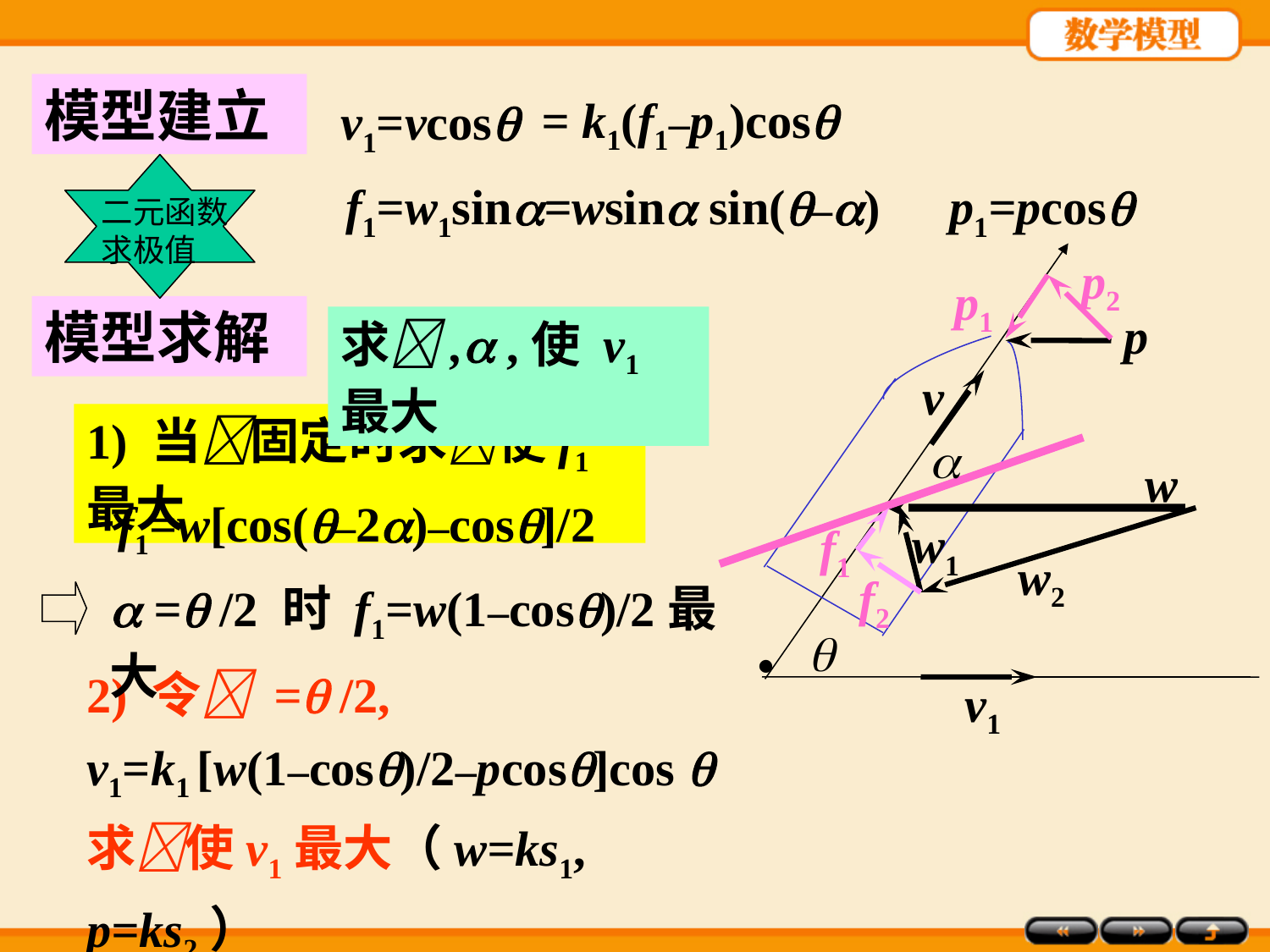

模型建立
= k1(f1–p1)cosθ
v1=vcosθ

f1=w1sinα=wsinα sin(θ–α)
p1=pcosθ
二元函数
求极值

α

θ

w
p

p2
p1

w1
f1
w2

f2
v

v1

模型求解
求θ,α ,使 v1最大
1) 当θ固定时求α使f1最大
f1=w[cos(θ–2α)–cosθ]/2
α =θ /2 时 f1=w(1–cosθ)/2最大

2) 令α =θ /2,
v1=k1 [w(1–cosθ)/2–pcosθ]cos θ
求θ使v1最大（w=ks1, p=ks2）